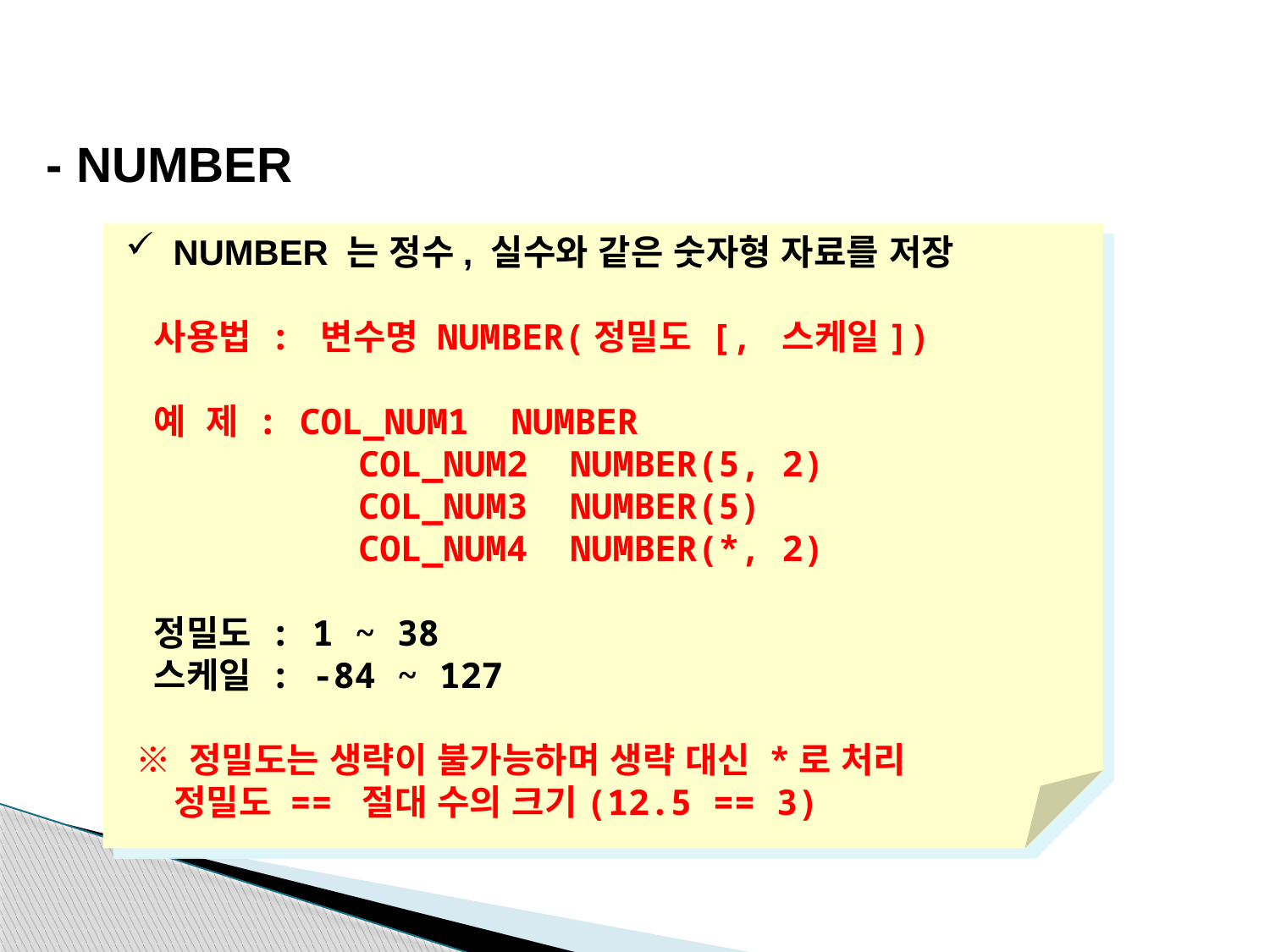

- NUMBER
NUMBER 는 정수, 실수와 같은 숫자형 자료를 저장

  사용법 : 변수명 NUMBER(정밀도 [, 스케일])

  예  제 : COL_NUM1  NUMBER
           COL_NUM2  NUMBER(5, 2)
           COL_NUM3  NUMBER(5)
           COL_NUM4  NUMBER(*, 2)

  정밀도 : 1 ~ 38
  스케일 : -84 ~ 127

 ※ 정밀도는 생략이 불가능하며 생략 대신 *로 처리
    정밀도 == 절대 수의 크기(12.5 == 3)